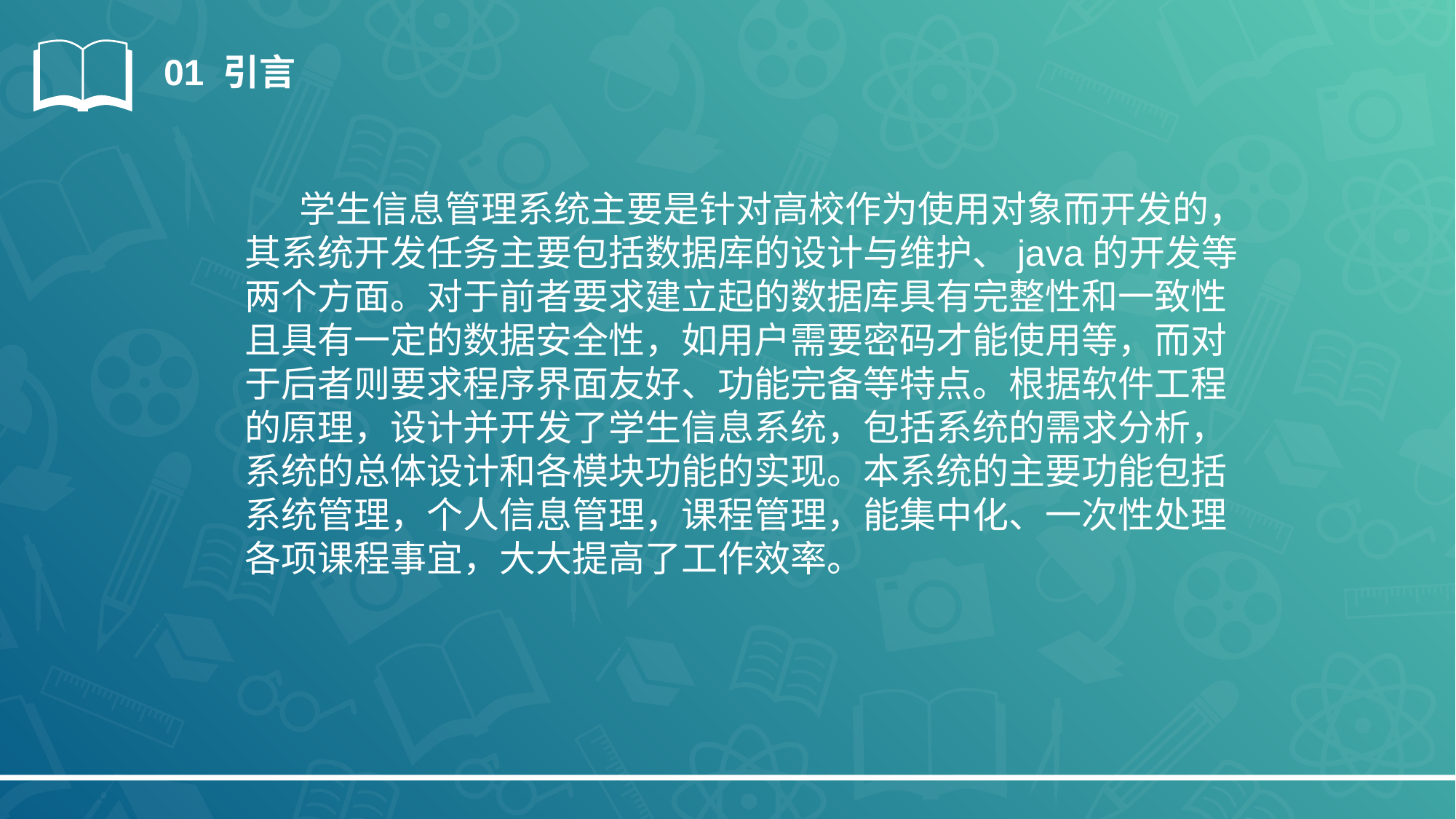

01 引言
学生信息管理系统主要是针对高校作为使用对象而开发的，其系统开发任务主要包括数据库的设计与维护、java的开发等两个方面。对于前者要求建立起的数据库具有完整性和一致性且具有一定的数据安全性，如用户需要密码才能使用等，而对于后者则要求程序界面友好、功能完备等特点。根据软件工程的原理，设计并开发了学生信息系统，包括系统的需求分析，系统的总体设计和各模块功能的实现。本系统的主要功能包括系统管理，个人信息管理，课程管理，能集中化、一次性处理各项课程事宜，大大提高了工作效率。